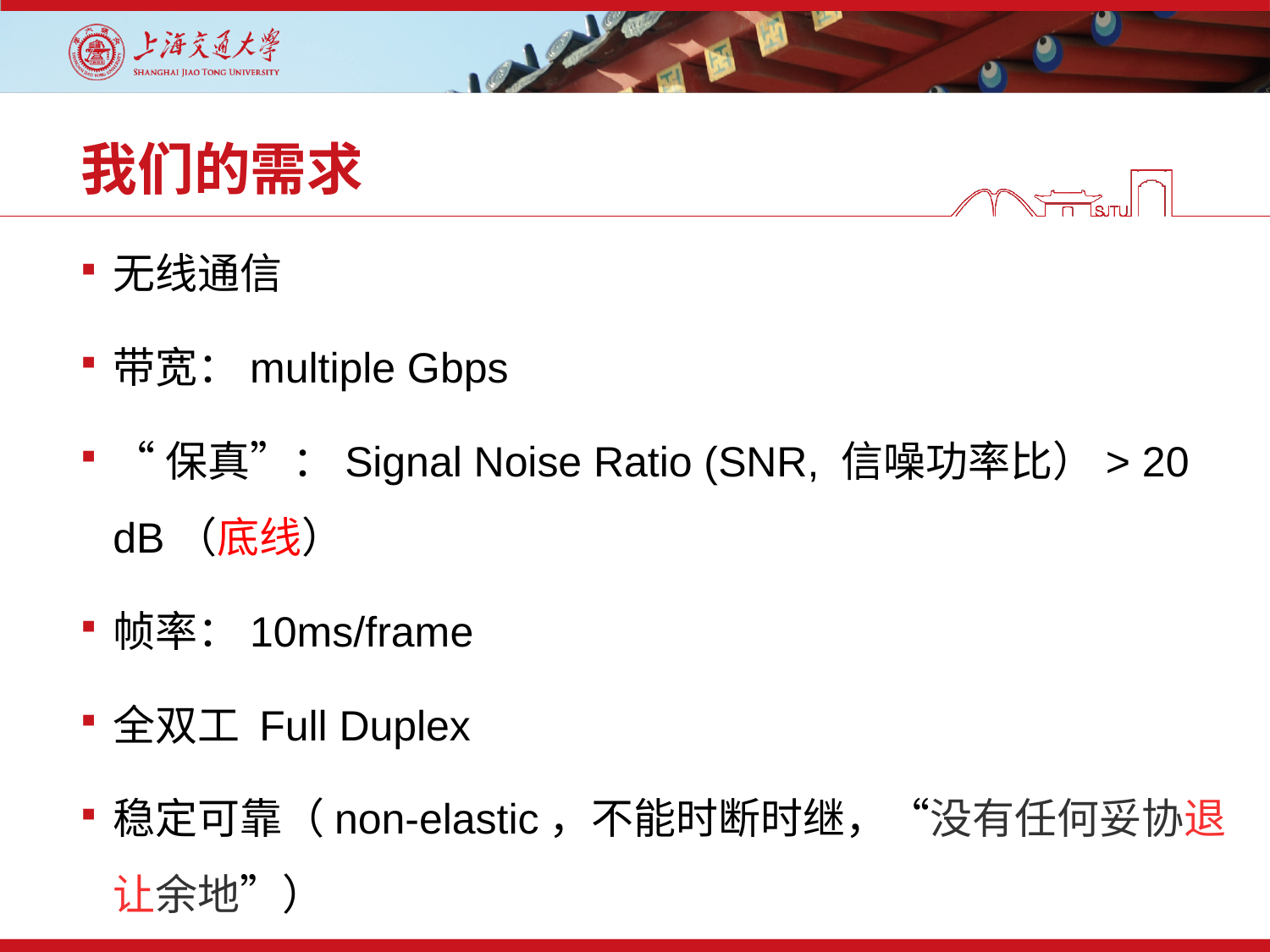

# 我们的需求
无线通信
带宽：multiple Gbps
“保真”：Signal Noise Ratio (SNR, 信噪功率比）> 20 dB（底线）
帧率：10ms/frame
全双工 Full Duplex
稳定可靠（non-elastic，不能时断时继，“没有任何妥协退让余地”）